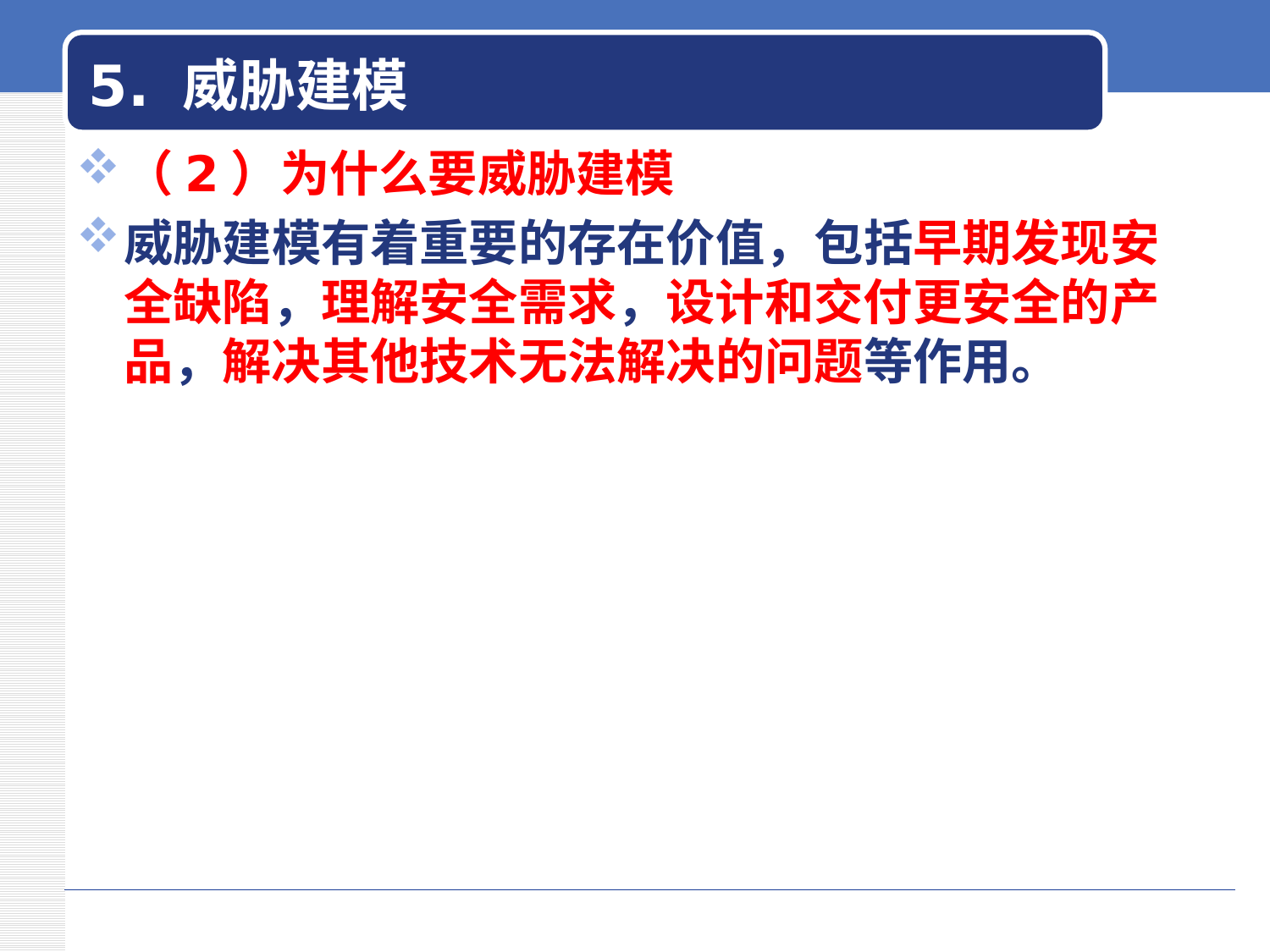

# 5. 威胁建模
（2）为什么要威胁建模
威胁建模有着重要的存在价值，包括早期发现安全缺陷，理解安全需求，设计和交付更安全的产品，解决其他技术无法解决的问题等作用。